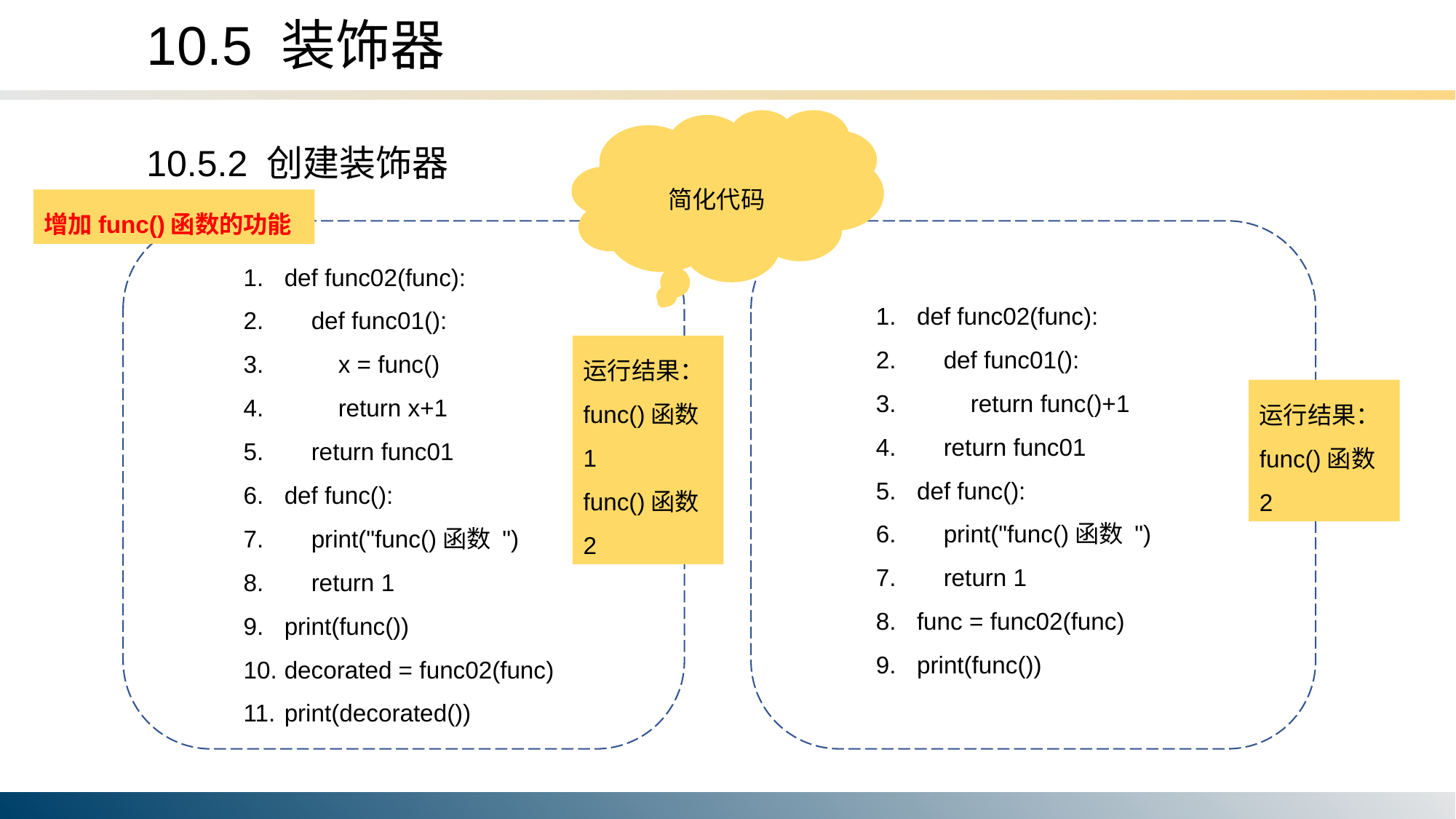

10.5 装饰器
简化代码
10.5.2 创建装饰器
增加func()函数的功能

def func02(func):
    def func01():
        x = func()
        return x+1
    return func01
def func():
    print("func()函数 ")
    return 1
print(func())
decorated = func02(func)
print(decorated())
def func02(func):
    def func01():
        return func()+1
    return func01
def func():
    print("func()函数 ")
    return 1
func = func02(func)
print(func())
运行结果：
func()函数
1
func()函数
2
运行结果：
func()函数
2